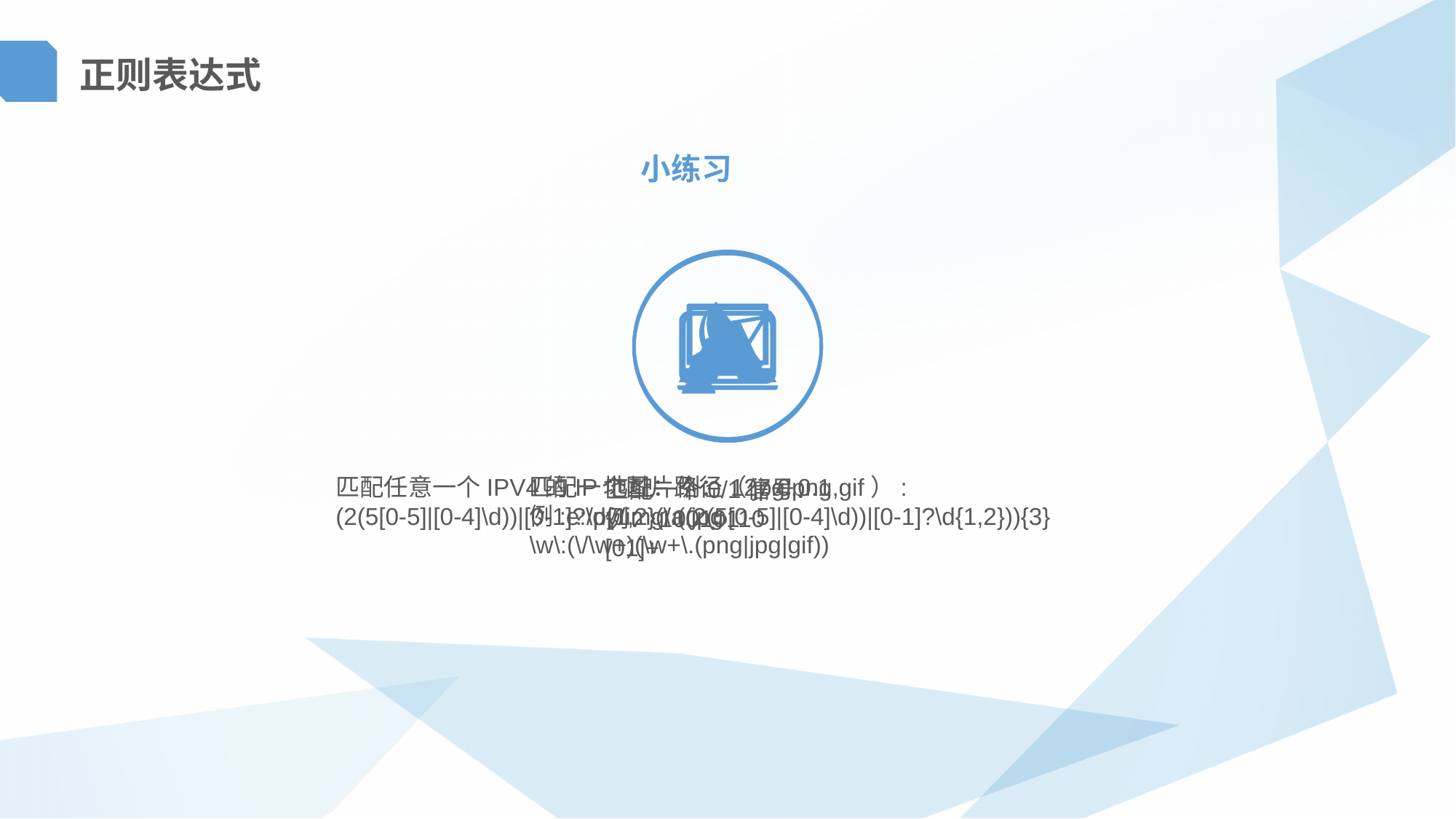

正则表达式
小练习

匹配一个0/1信号：
例：10010110
[01]+

匹配任意一个IPV4的IP地址：例：127.0.0.1
(2(5[0-5]|[0-4]\d))|[0-1]?\d{1,2}(\.((2(5[0-5]|[0-4]\d))|[0-1]?\d{1,2})){3}

匹配一个图片路径（jpg,png,gif）:
例:e:/py/img/a.jpg
\w\:(\/\w+)(\w+\.(png|jpg|gif))